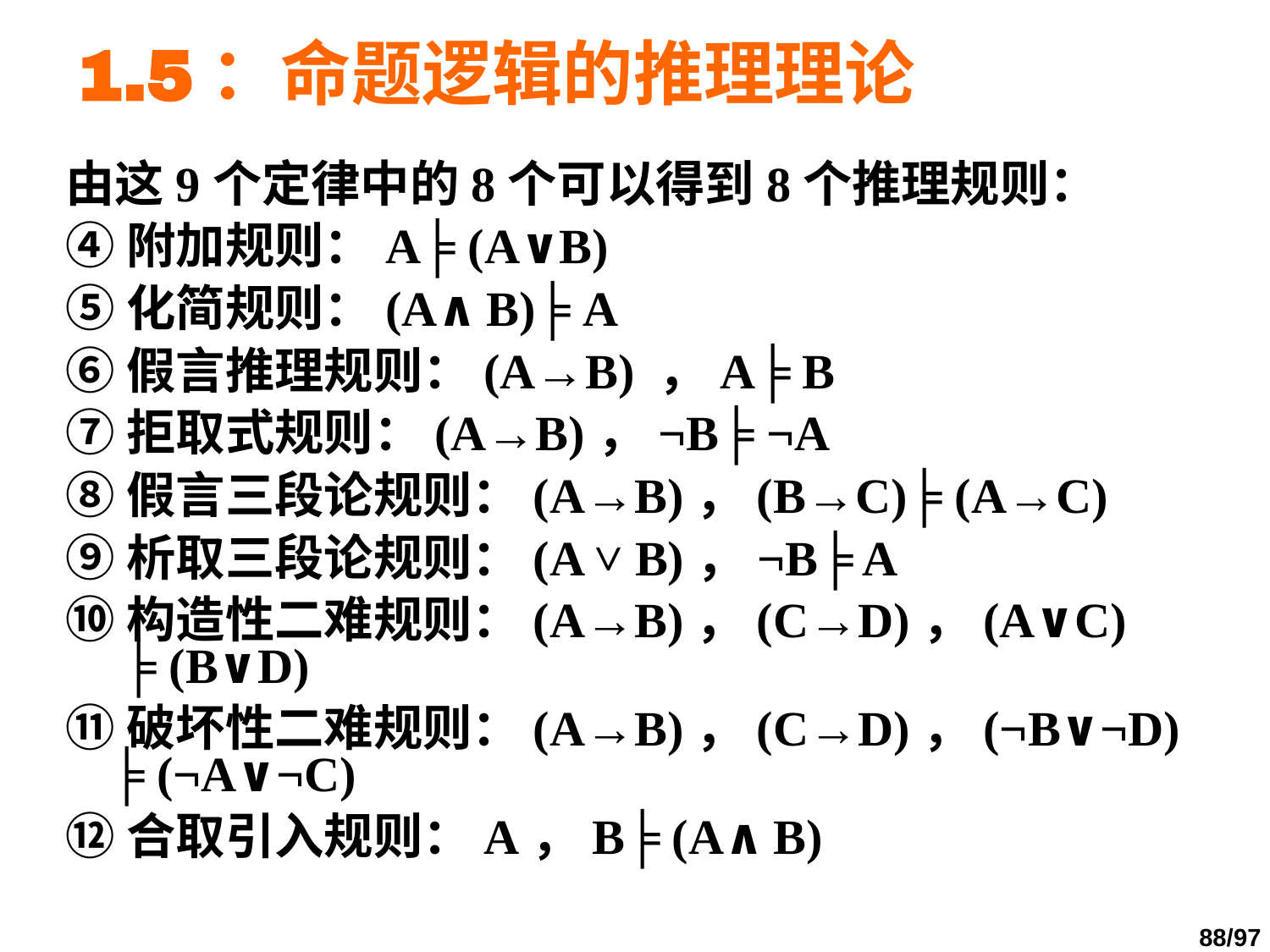

# 1.5：命题逻辑的推理理论
由这9个定律中的8个可以得到8个推理规则：
④附加规则：A╞ (A∨B)
⑤化简规则：(A∧B)╞ A
⑥假言推理规则：(A→B) ，A╞ B
⑦拒取式规则：(A→B)，¬B╞ ¬A
⑧假言三段论规则：(A→B)，(B→C)╞ (A→C)
⑨析取三段论规则：(A ˅ B)，¬B╞ A
⑩构造性二难规则：(A→B)，(C→D)，(A∨C)       ╞ (B∨D)
⑪破坏性二难规则：(A→B)，(C→D)，(¬B∨¬D)  ╞ (¬A∨¬C)
⑫合取引入规则：A，B╞ (A∧B)